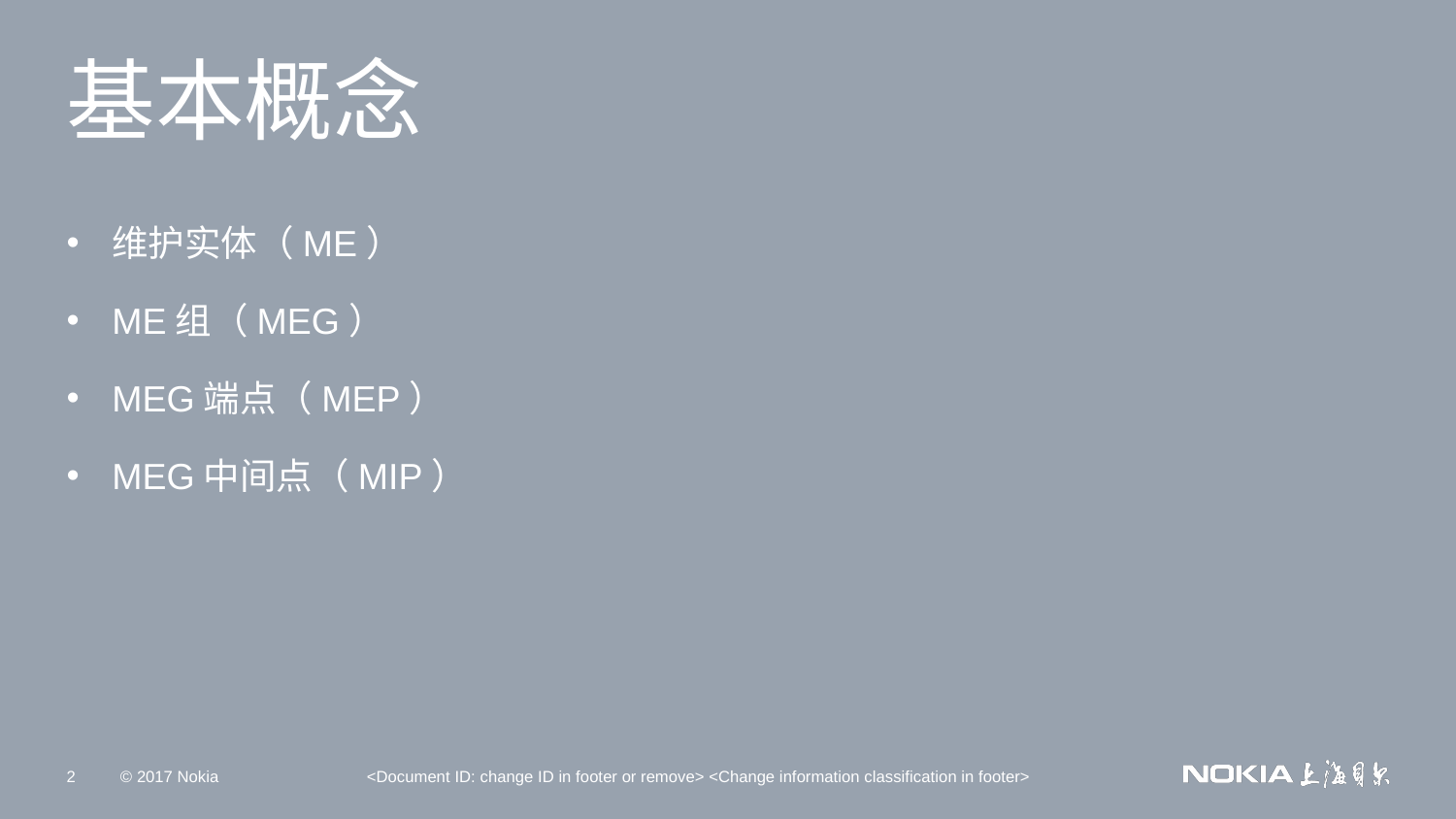

基本概念
维护实体（ME）
ME组（MEG）
MEG端点（MEP）
MEG中间点（MIP）
<Document ID: change ID in footer or remove> <Change information classification in footer>